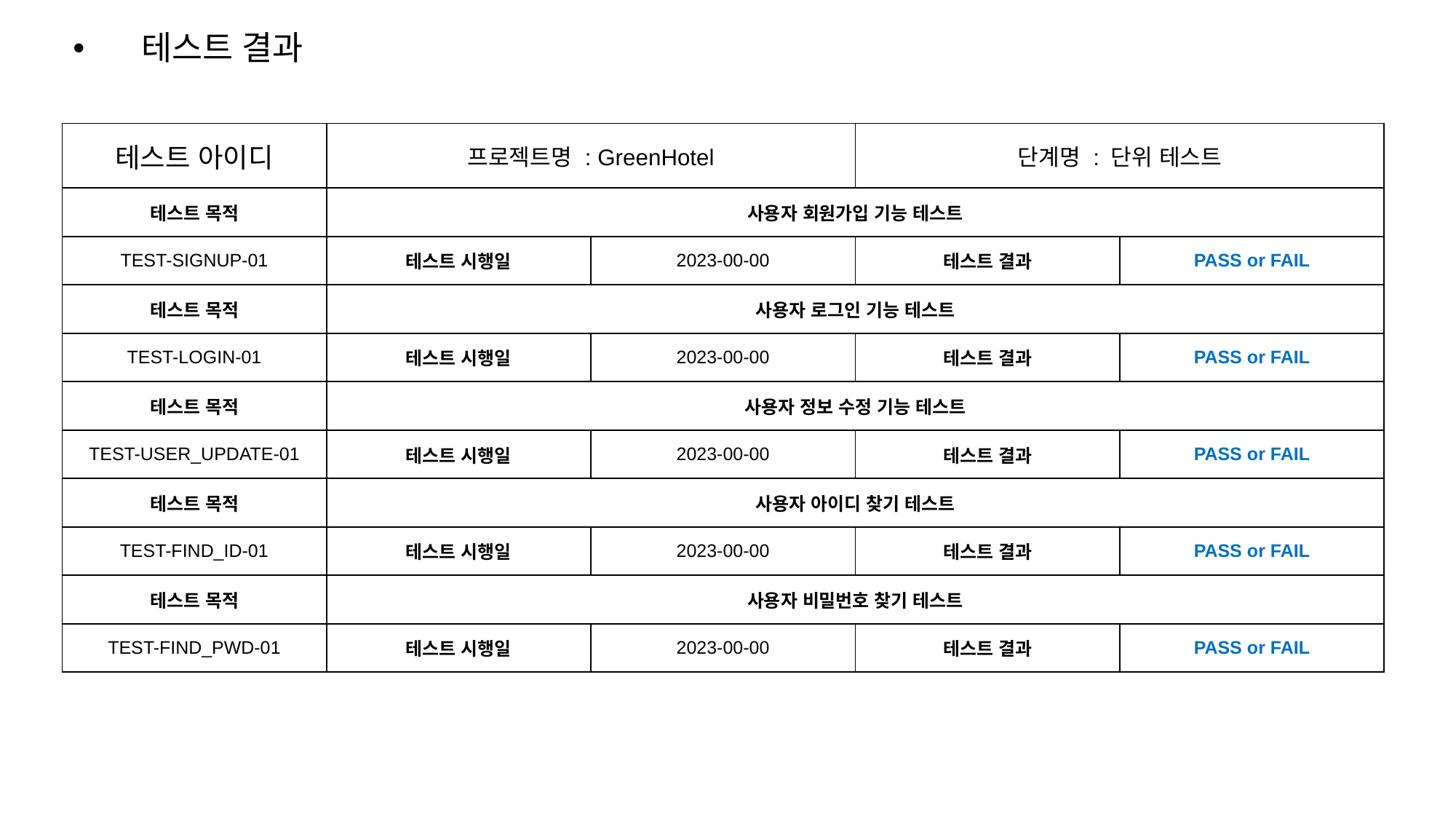

# 테스트 결과
| 테스트 아이디 | 프로젝트명 : GreenHotel |  | 단계명 : 단위 테스트 |  |
| --- | --- | --- | --- | --- |
| 테스트 목적 | 사용자 회원가입 기능 테스트 |  |  |  |
| TEST-SIGNUP-01 | 테스트 시행일 | 2023-00-00 | 테스트 결과 | PASS or FAIL |
| 테스트 목적 | 사용자 로그인 기능 테스트 |  |  |  |
| TEST-LOGIN-01 | 테스트 시행일 | 2023-00-00 | 테스트 결과 | PASS or FAIL |
| 테스트 목적 | 사용자 정보 수정 기능 테스트 |  |  |  |
| TEST-USER\_UPDATE-01 | 테스트 시행일 | 2023-00-00 | 테스트 결과 | PASS or FAIL |
| 테스트 목적 | 사용자 아이디 찾기 테스트 |  |  |  |
| TEST-FIND\_ID-01 | 테스트 시행일 | 2023-00-00 | 테스트 결과 | PASS or FAIL |
| 테스트 목적 | 사용자 비밀번호 찾기 테스트 |  |  |  |
| TEST-FIND\_PWD-01 | 테스트 시행일 | 2023-00-00 | 테스트 결과 | PASS or FAIL |